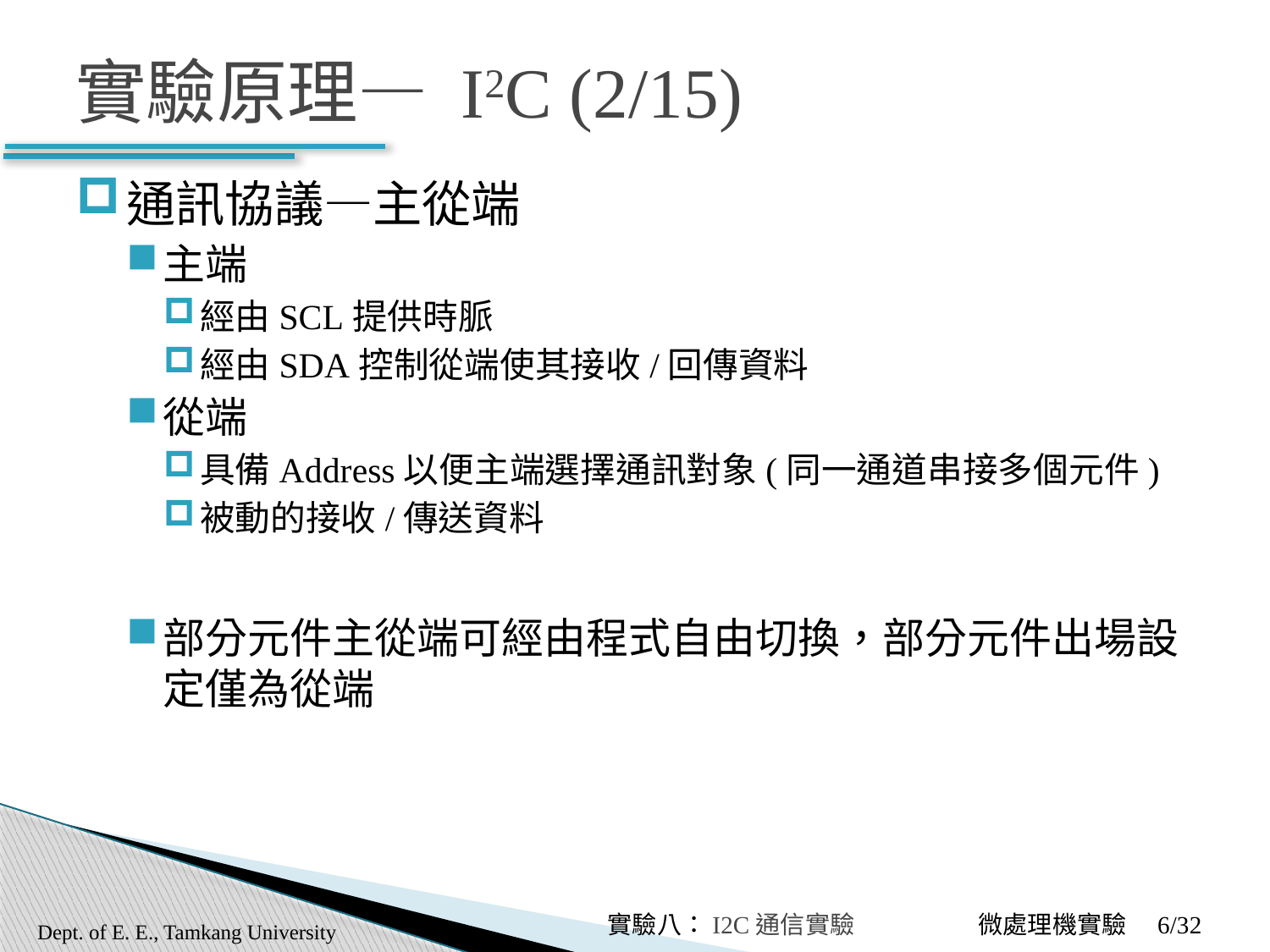

# 實驗原理— I2C (2/15)
通訊協議—主從端
主端
經由SCL提供時脈
經由SDA控制從端使其接收/回傳資料
從端
具備Address以便主端選擇通訊對象(同一通道串接多個元件)
被動的接收/傳送資料

部分元件主從端可經由程式自由切換，部分元件出場設定僅為從端